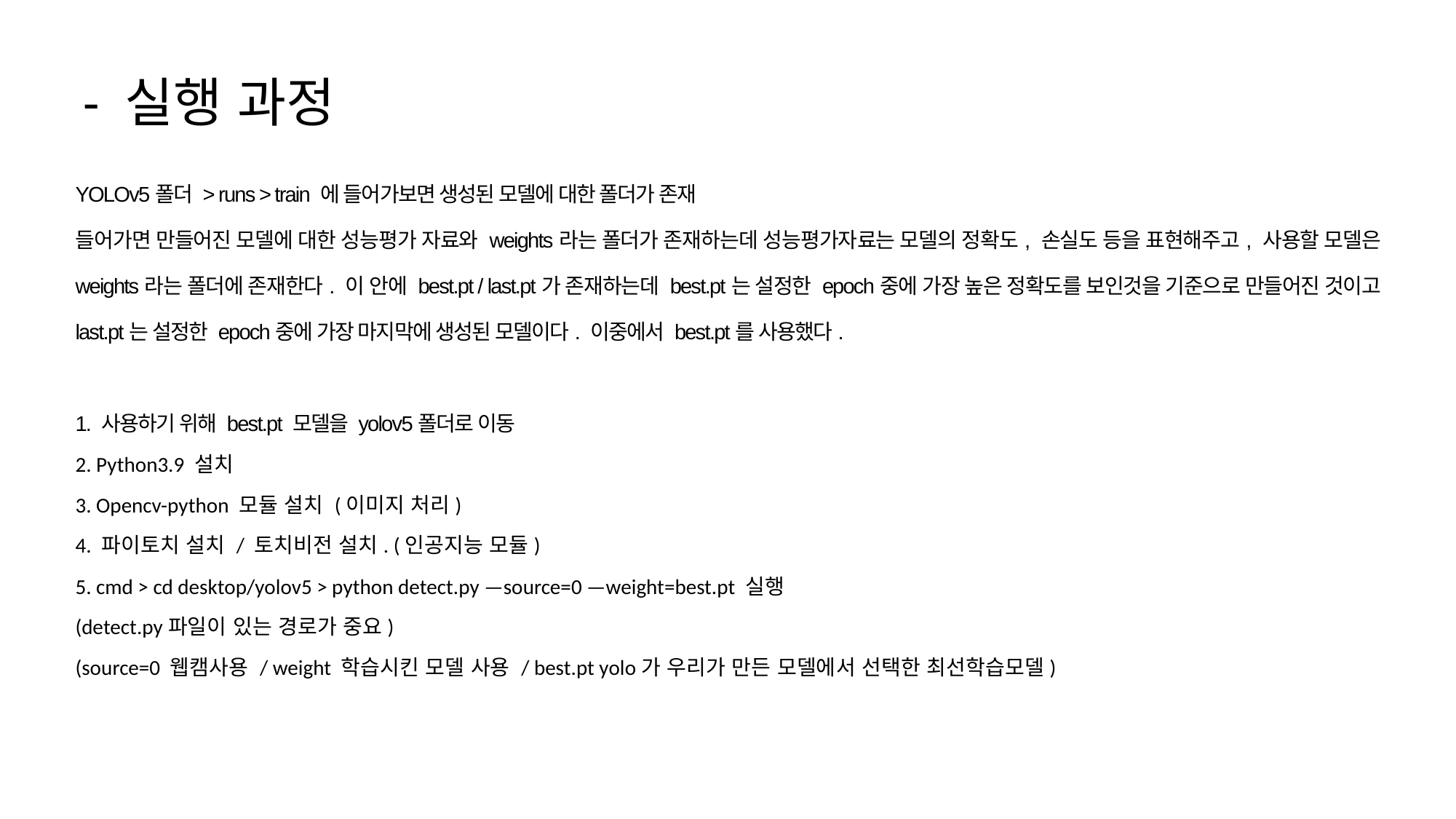

# - 실행 과정
YOLOv5폴더 > runs > train 에 들어가보면 생성된 모델에 대한 폴더가 존재
들어가면 만들어진 모델에 대한 성능평가 자료와 weights라는 폴더가 존재하는데 성능평가자료는 모델의 정확도, 손실도 등을 표현해주고, 사용할 모델은 weights라는 폴더에 존재한다. 이 안에 best.pt / last.pt가 존재하는데 best.pt는 설정한 epoch중에 가장 높은 정확도를 보인것을 기준으로 만들어진 것이고 last.pt는 설정한 epoch중에 가장 마지막에 생성된 모델이다. 이중에서 best.pt를 사용했다.

1. 사용하기 위해 best.pt 모델을 yolov5폴더로 이동
2. Python3.9 설치
3. Opencv-python 모듈 설치 (이미지 처리)
4. 파이토치 설치 / 토치비전 설치. (인공지능 모듈)
5. cmd > cd desktop/yolov5 > python detect.py —source=0 —weight=best.pt 실행
(detect.py파일이 있는 경로가 중요)
(source=0 웹캠사용 / weight 학습시킨 모델 사용 / best.pt yolo가 우리가 만든 모델에서 선택한 최선학습모델)